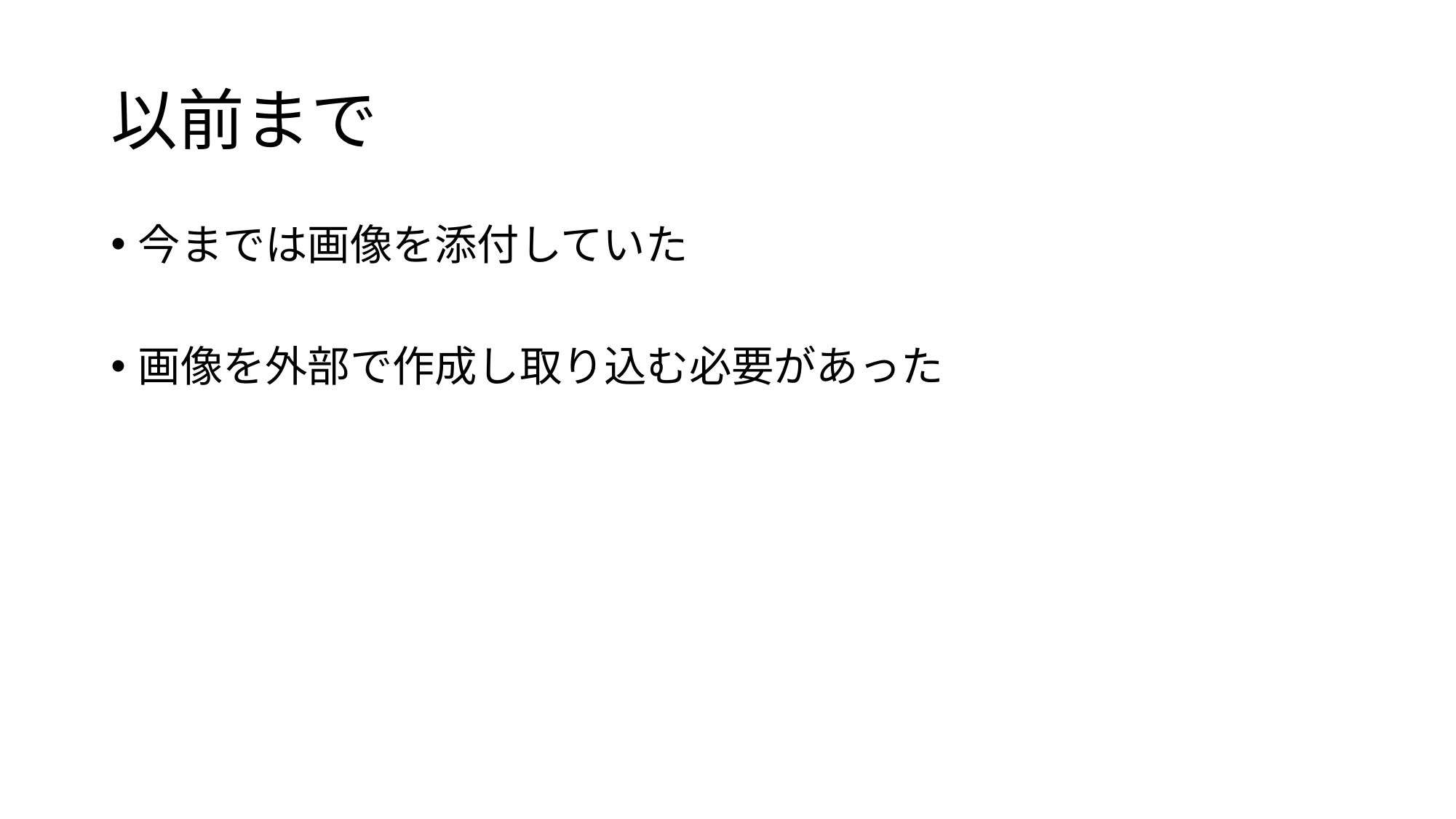

# 以前まで
今までは画像を添付していた

画像を外部で作成し取り込む必要があった